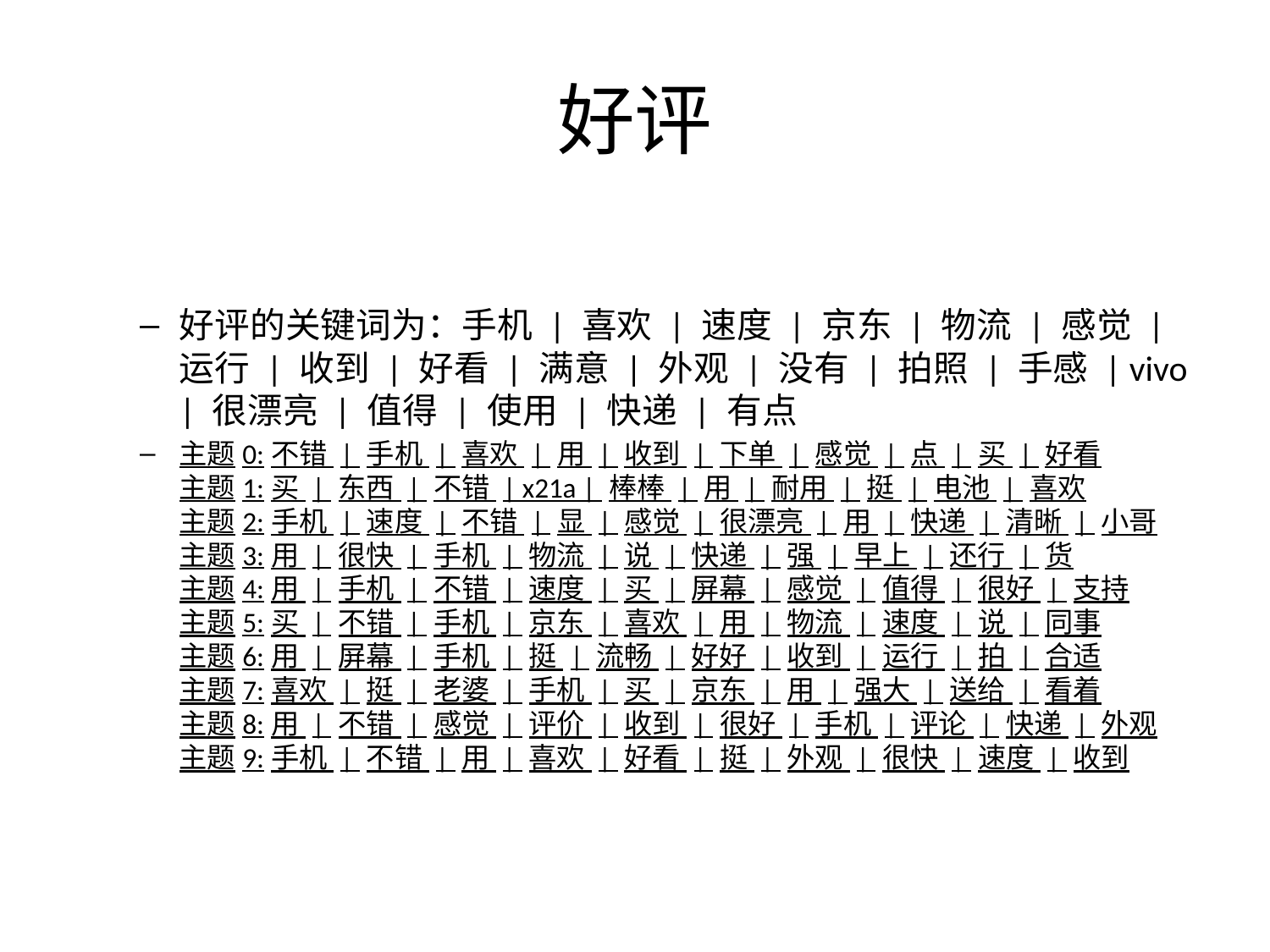

# 好评

好评的关键词为：手机 | 喜欢 | 速度 | 京东 | 物流 | 感觉 | 运行 | 收到 | 好看 | 满意 | 外观 | 没有 | 拍照 | 手感 | vivo | 很漂亮 | 值得 | 使用 | 快递 | 有点
主题0:不错 | 手机 | 喜欢 | 用 | 收到 | 下单 | 感觉 | 点 | 买 | 好看
主题1:买 | 东西 | 不错 | x21a | 棒棒 | 用 | 耐用 | 挺 | 电池 | 喜欢
主题2:手机 | 速度 | 不错 | 显 | 感觉 | 很漂亮 | 用 | 快递 | 清晰 | 小哥
主题3:用 | 很快 | 手机 | 物流 | 说 | 快递 | 强 | 早上 | 还行 | 货
主题4:用 | 手机 | 不错 | 速度 | 买 | 屏幕 | 感觉 | 值得 | 很好 | 支持
主题5:买 | 不错 | 手机 | 京东 | 喜欢 | 用 | 物流 | 速度 | 说 | 同事
主题6:用 | 屏幕 | 手机 | 挺 | 流畅 | 好好 | 收到 | 运行 | 拍 | 合适
主题7:喜欢 | 挺 | 老婆 | 手机 | 买 | 京东 | 用 | 强大 | 送给 | 看着
主题8:用 | 不错 | 感觉 | 评价 | 收到 | 很好 | 手机 | 评论 | 快递 | 外观
主题9:手机 | 不错 | 用 | 喜欢 | 好看 | 挺 | 外观 | 很快 | 速度 | 收到